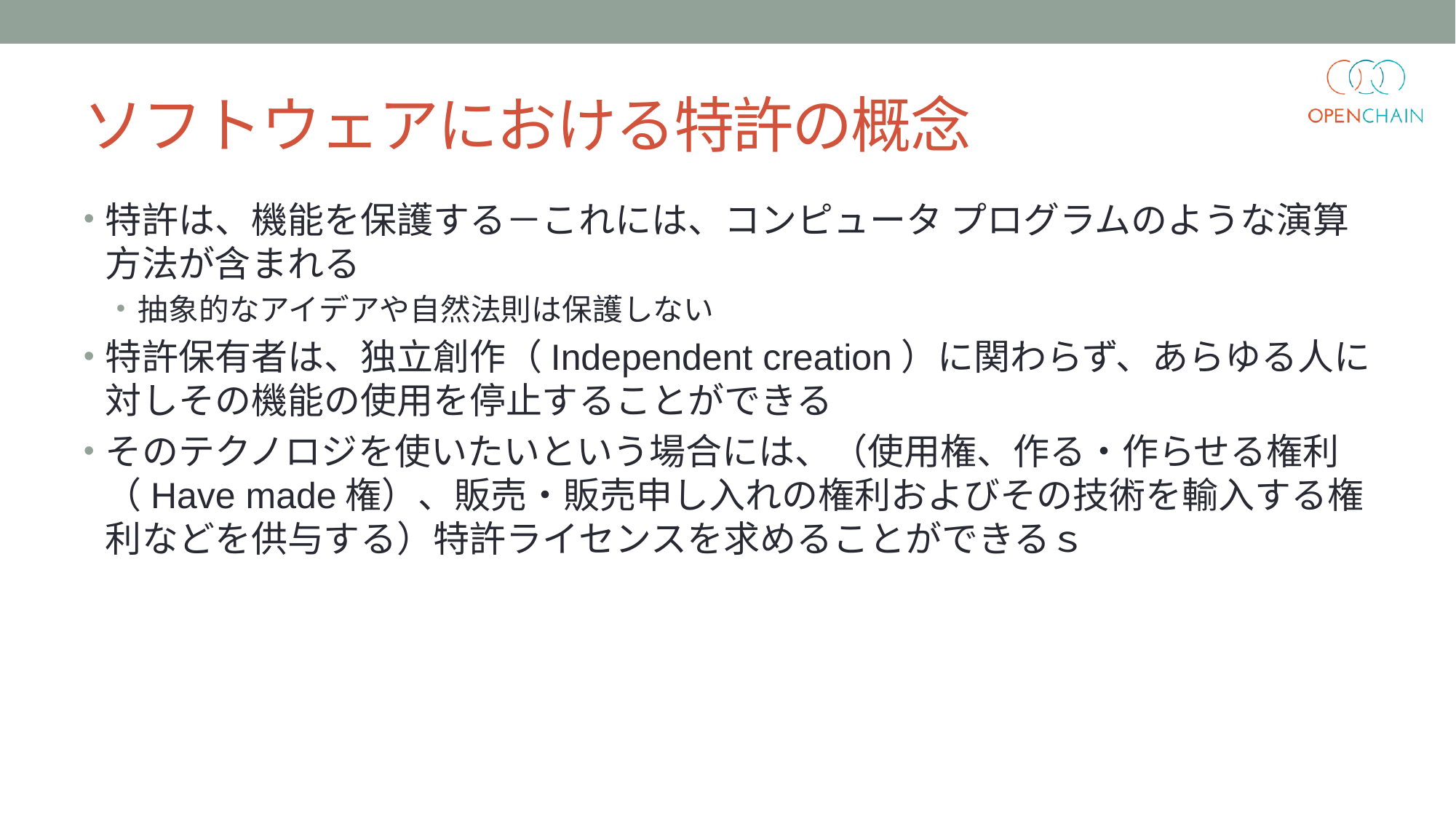

# ソフトウェアにおける特許の概念
特許は、機能を保護する－これには、コンピュータ プログラムのような演算方法が含まれる
抽象的なアイデアや自然法則は保護しない
特許保有者は、独立創作（Independent creation）に関わらず、あらゆる人に対しその機能の使用を停止することができる
そのテクノロジを使いたいという場合には、（使用権、作る・作らせる権利（Have made権）、販売・販売申し入れの権利およびその技術を輸入する権利などを供与する）特許ライセンスを求めることができるｓ